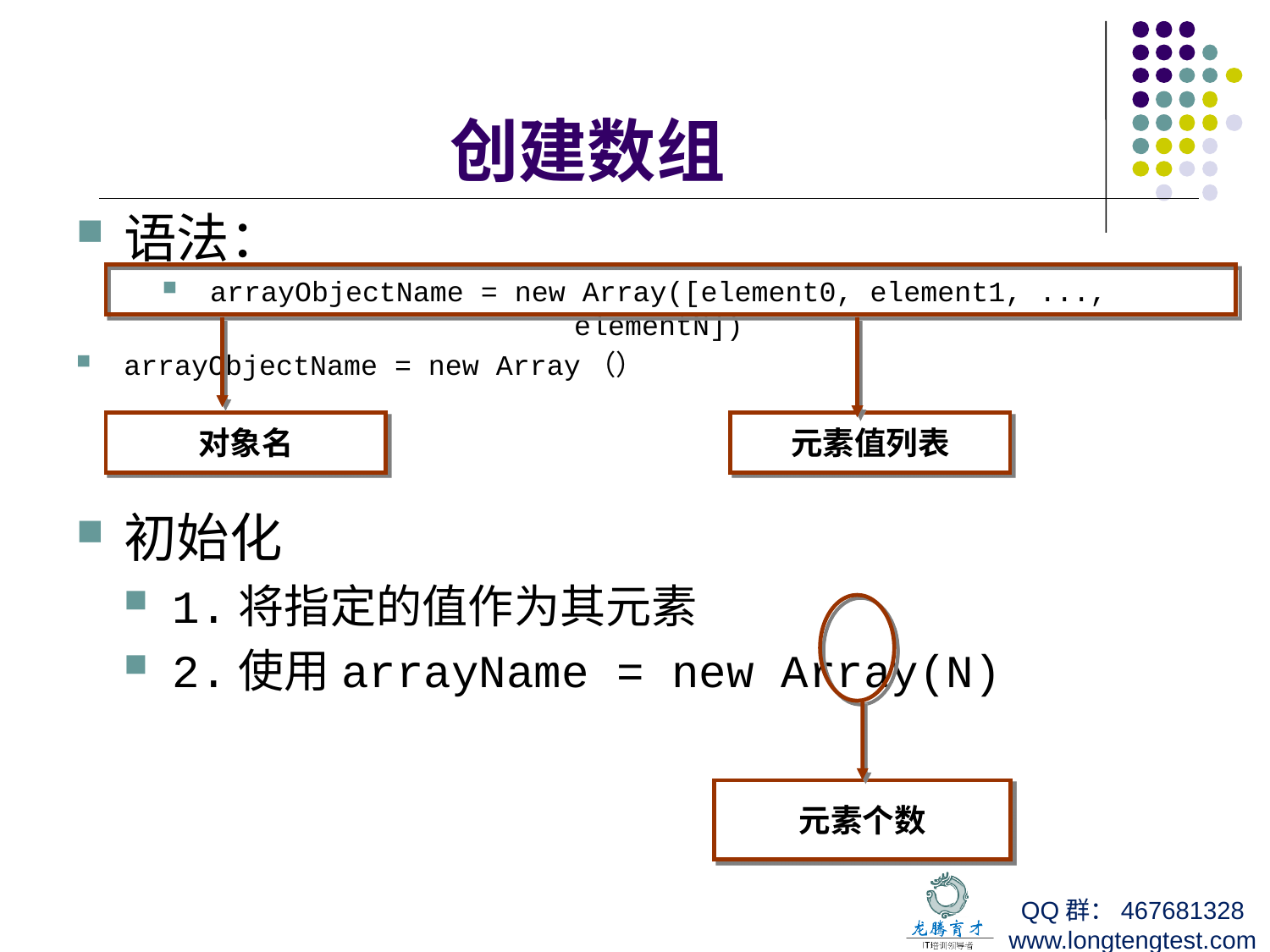

# 创建数组
语法：
arrayObjectName = new Array([element0, element1, ..., elementN])
arrayObjectName = new Array（）

初始化
1.将指定的值作为其元素
2.使用arrayName = new Array(N)

对象名
元素值列表

元素个数